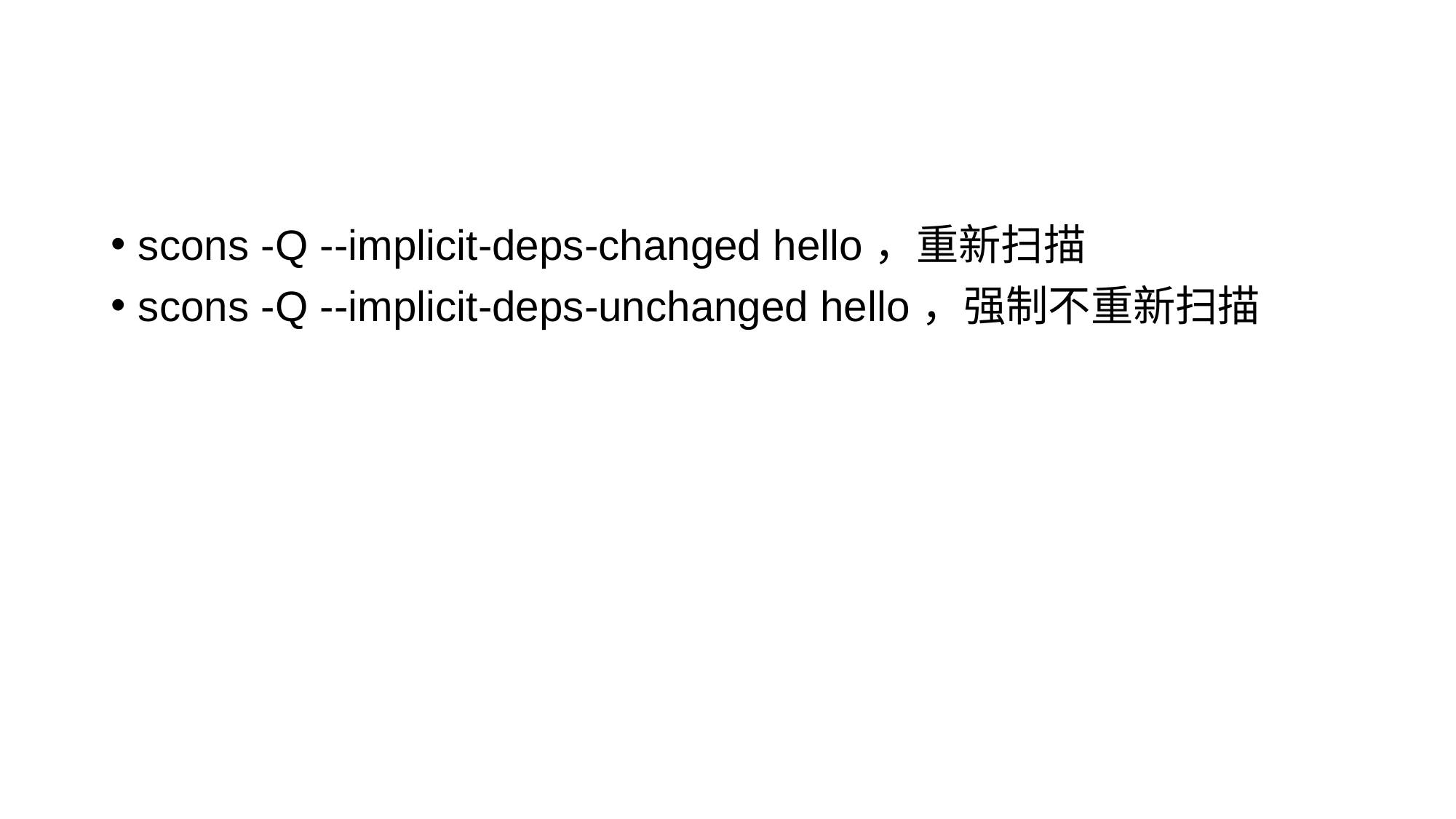

#
scons -Q --implicit-deps-changed hello，重新扫描
scons -Q --implicit-deps-unchanged hello，强制不重新扫描